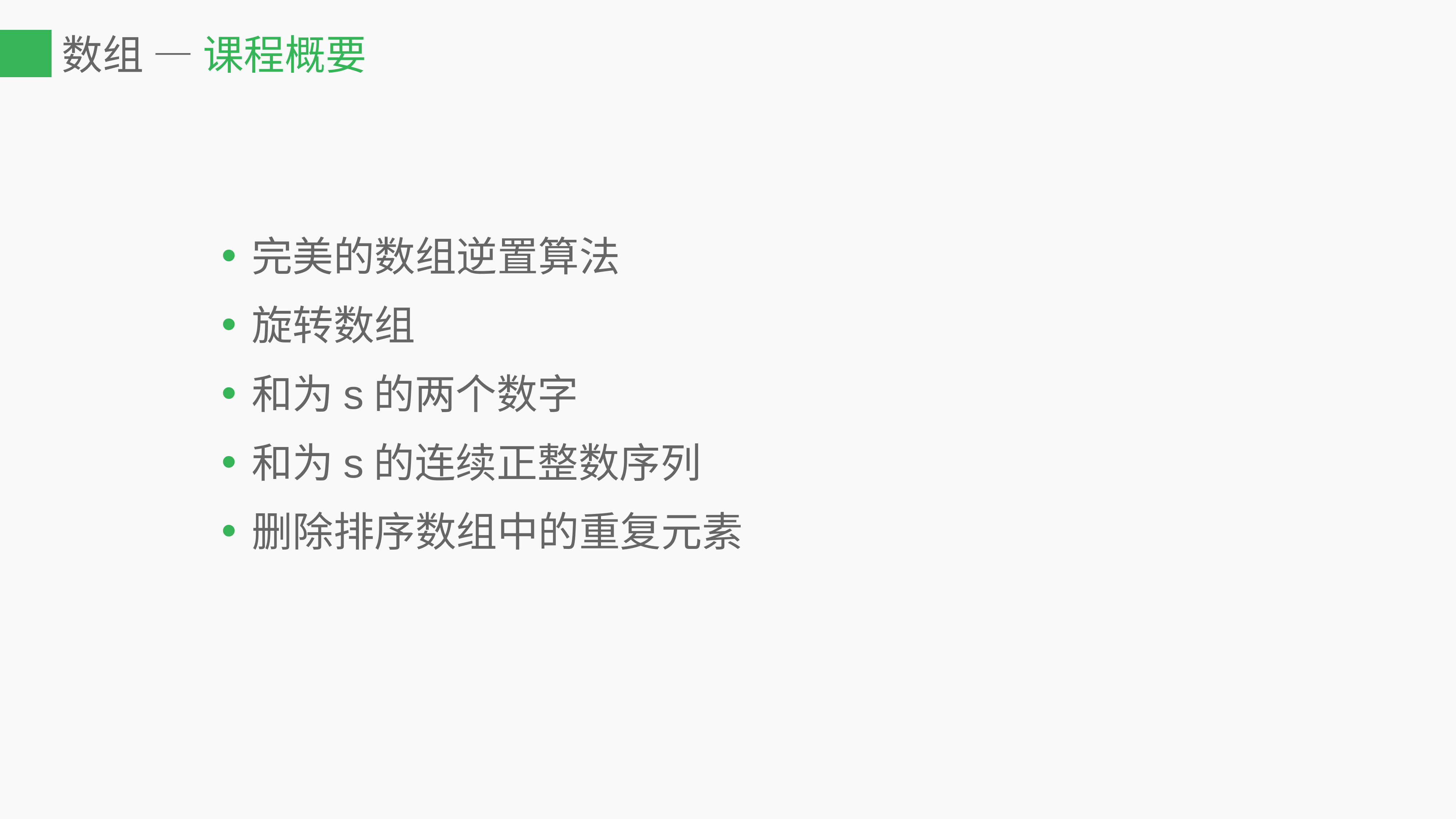

# 数组 — 课程概要
完美的数组逆置算法
旋转数组
和为s的两个数字
和为s的连续正整数序列
删除排序数组中的重复元素